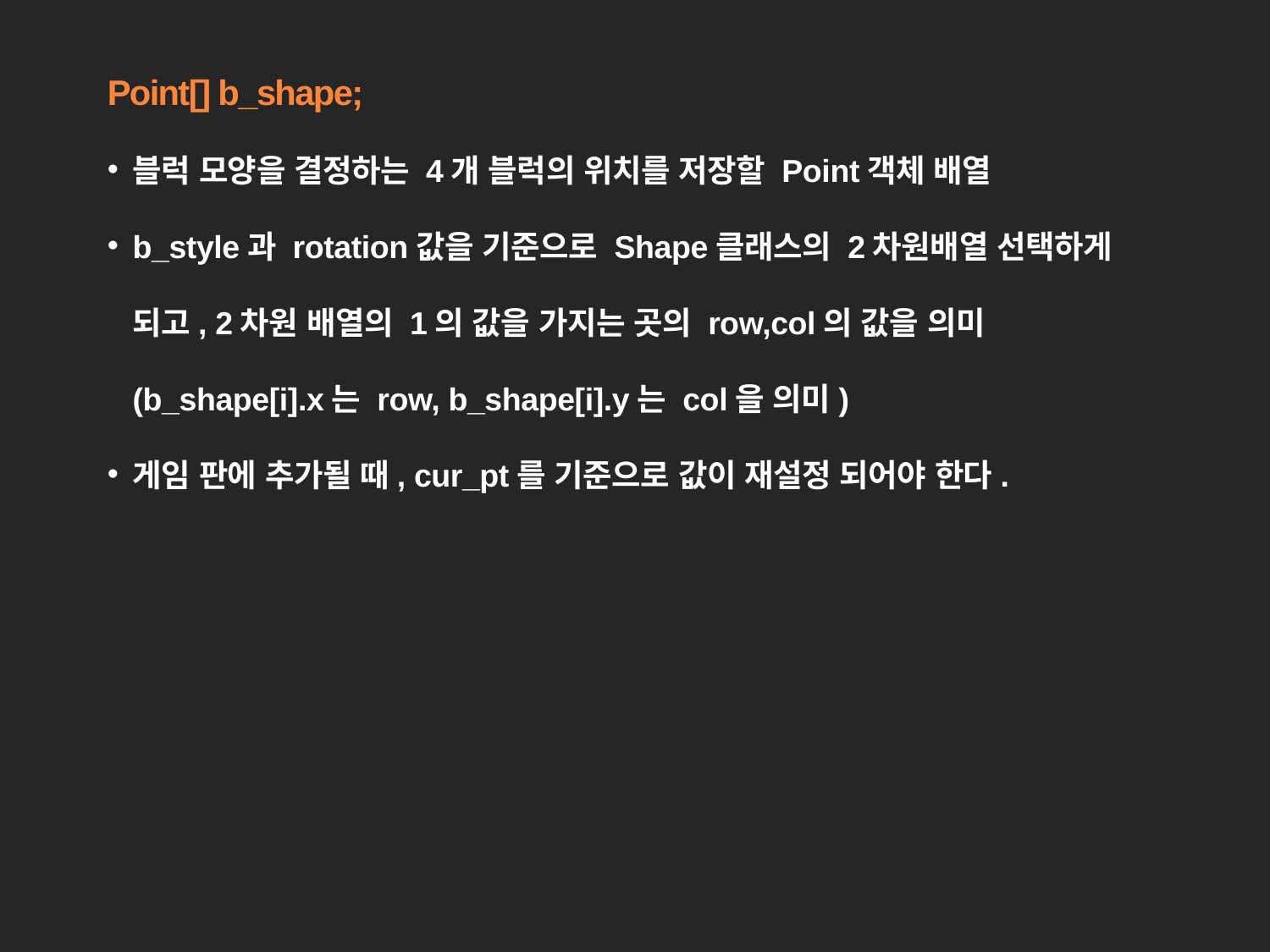

Point[] b_shape;
블럭 모양을 결정하는 4개 블럭의 위치를 저장할 Point객체 배열
b_style과 rotation값을 기준으로 Shape클래스의 2차원배열 선택하게 되고, 2차원 배열의 1의 값을 가지는 곳의 row,col의 값을 의미 (b_shape[i].x는 row, b_shape[i].y는 col을 의미)
게임 판에 추가될 때, cur_pt를 기준으로 값이 재설정 되어야 한다.